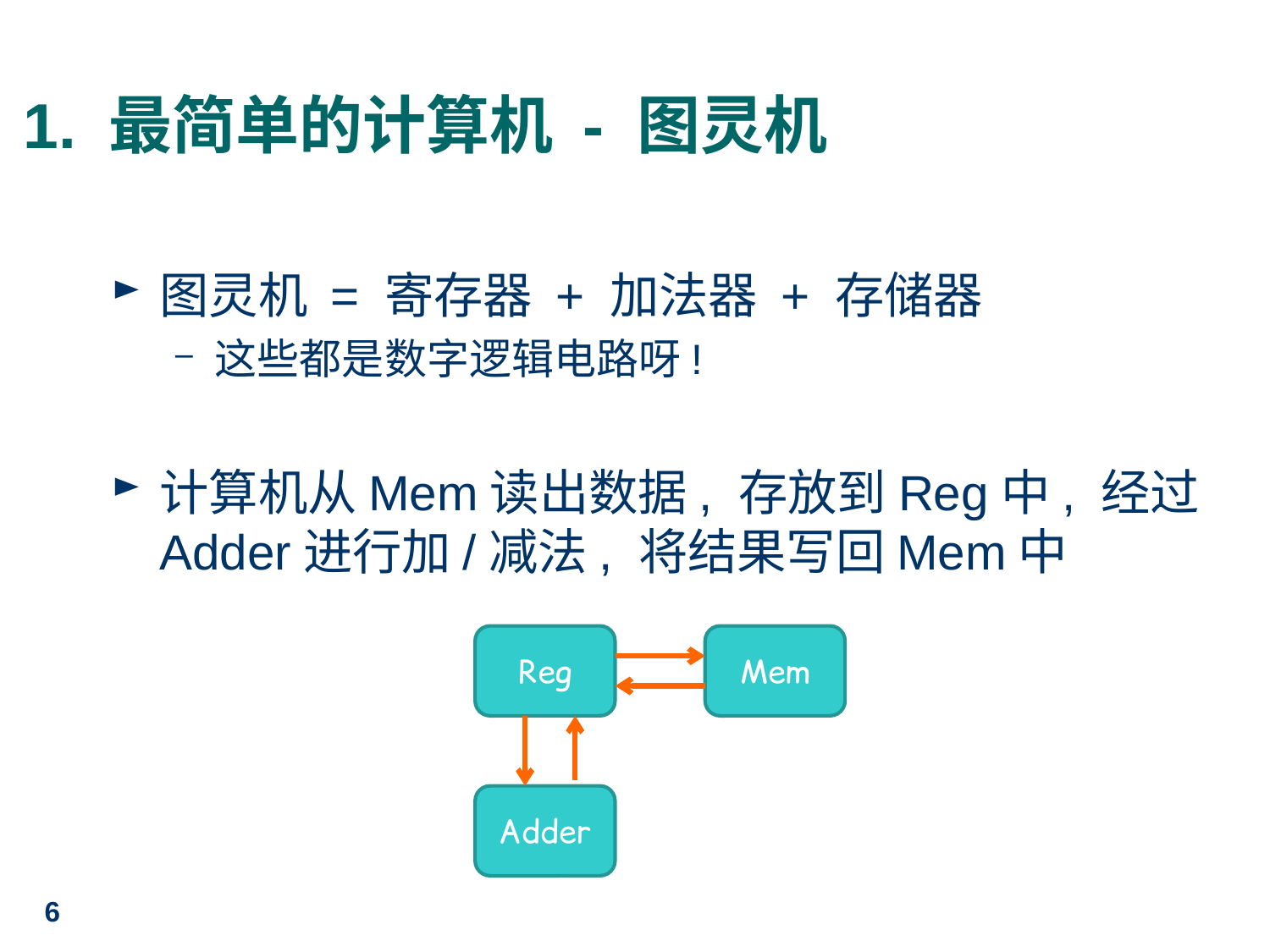

# 1. 最简单的计算机 - 图灵机
图灵机 = 寄存器 + 加法器 + 存储器
这些都是数字逻辑电路呀!

计算机从Mem读出数据, 存放到Reg中, 经过Adder进行加/减法, 将结果写回Mem中
Reg
Mem
Adder
6